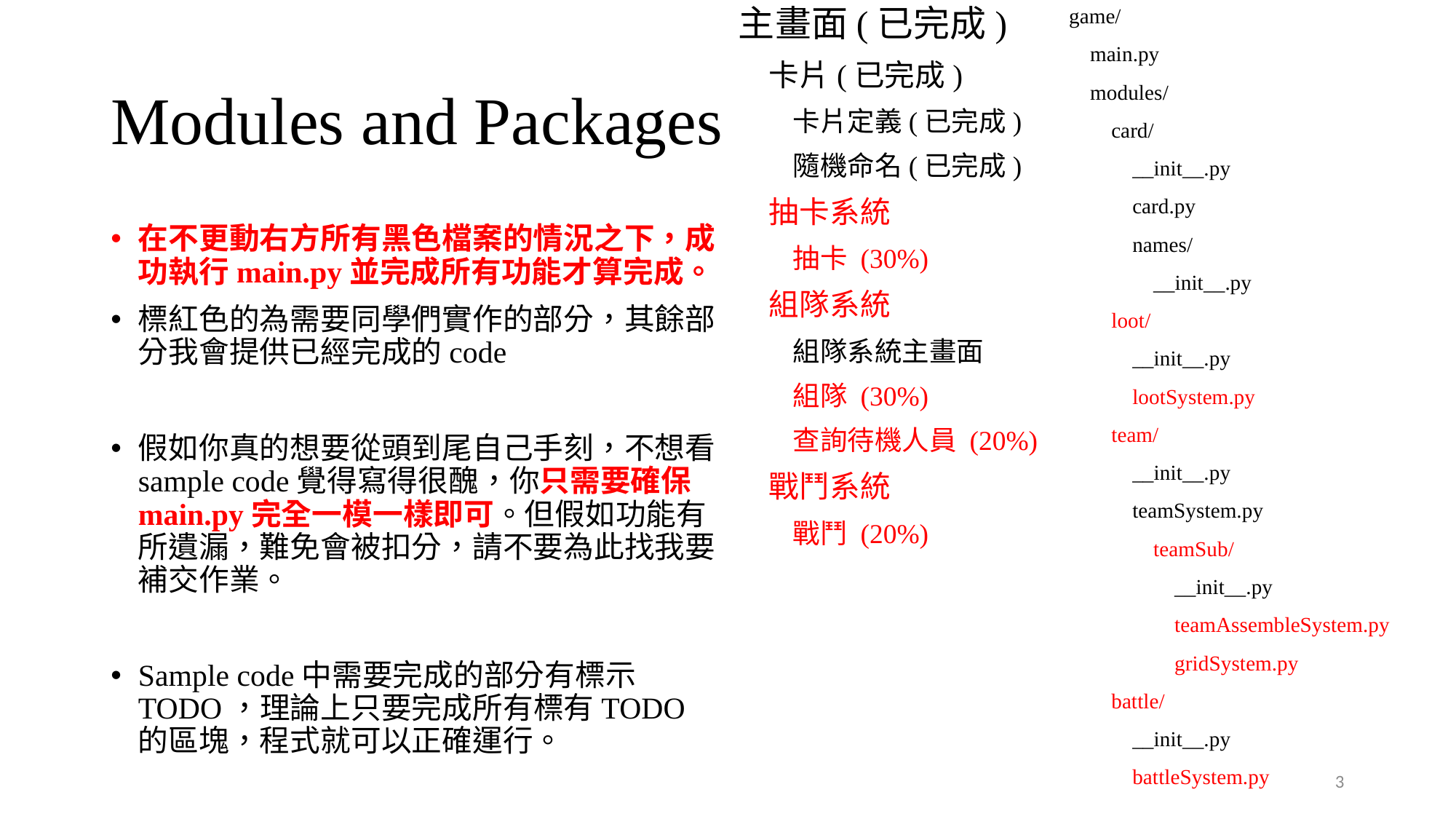

主畫面(已完成)
　卡片(已完成)
　　卡片定義(已完成)
　　隨機命名(已完成)
　抽卡系統
　　抽卡 (30%)
　組隊系統
　　組隊系統主畫面
　　組隊 (30%)
　　查詢待機人員 (20%)
　戰鬥系統
　　戰鬥 (20%)
game/
    main.py
    modules/
        card/
            __init__.py
            card.py
            names/
                __init__.py
        loot/
            __init__.py
            lootSystem.py
        team/
            __init__.py
            teamSystem.py
                teamSub/
                    __init__.py
                    teamAssembleSystem.py
                    gridSystem.py
        battle/
            __init__.py
            battleSystem.py
# Modules and Packages
在不更動右方所有黑色檔案的情況之下，成功執行main.py並完成所有功能才算完成。
標紅色的為需要同學們實作的部分，其餘部分我會提供已經完成的code

假如你真的想要從頭到尾自己手刻，不想看sample code覺得寫得很醜，你只需要確保main.py完全一模一樣即可。但假如功能有所遺漏，難免會被扣分，請不要為此找我要補交作業。

Sample code中需要完成的部分有標示TODO，理論上只要完成所有標有TODO的區塊，程式就可以正確運行。

3